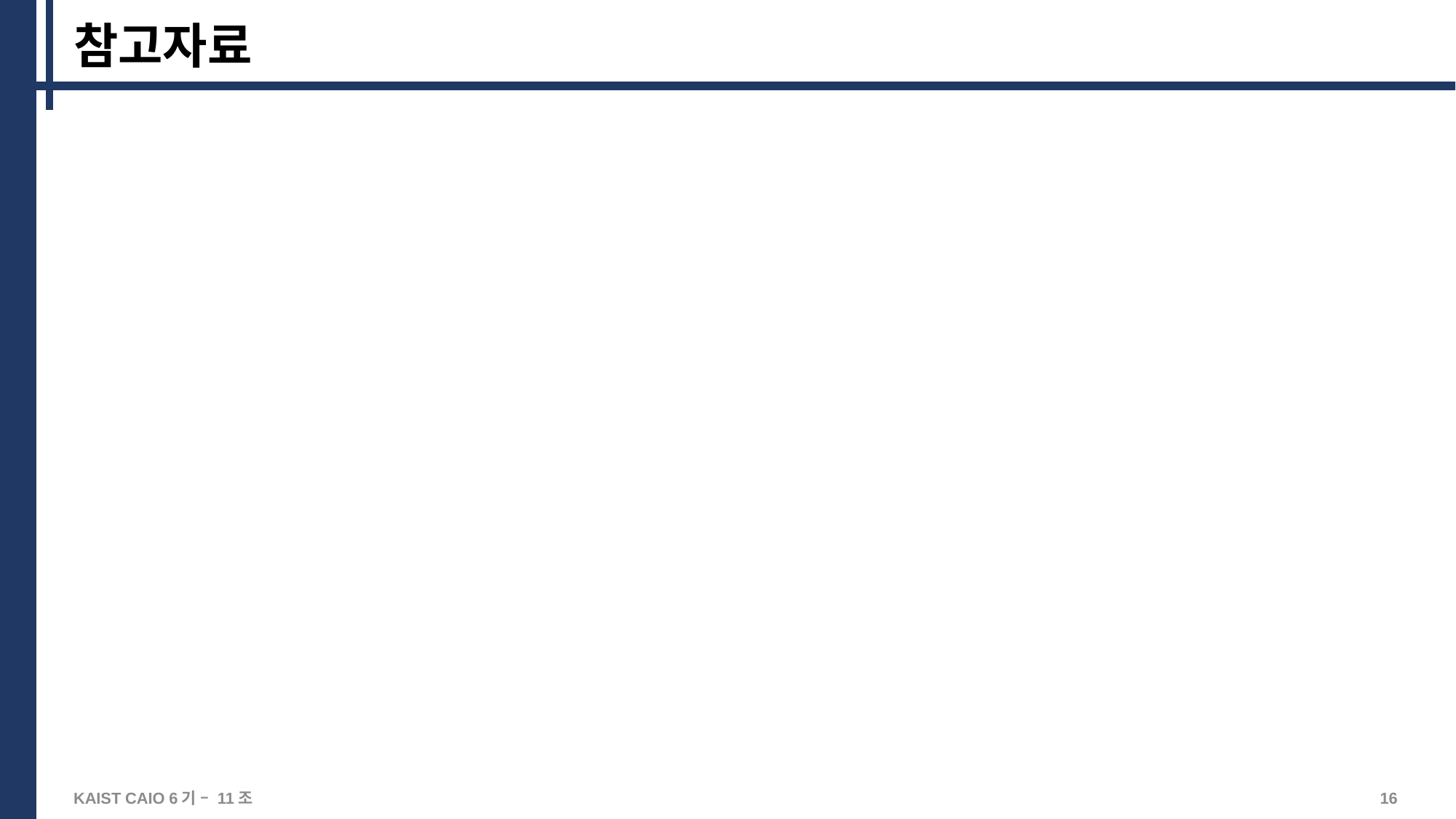

# 참고자료

16
KAIST CAIO 6기 – 11조